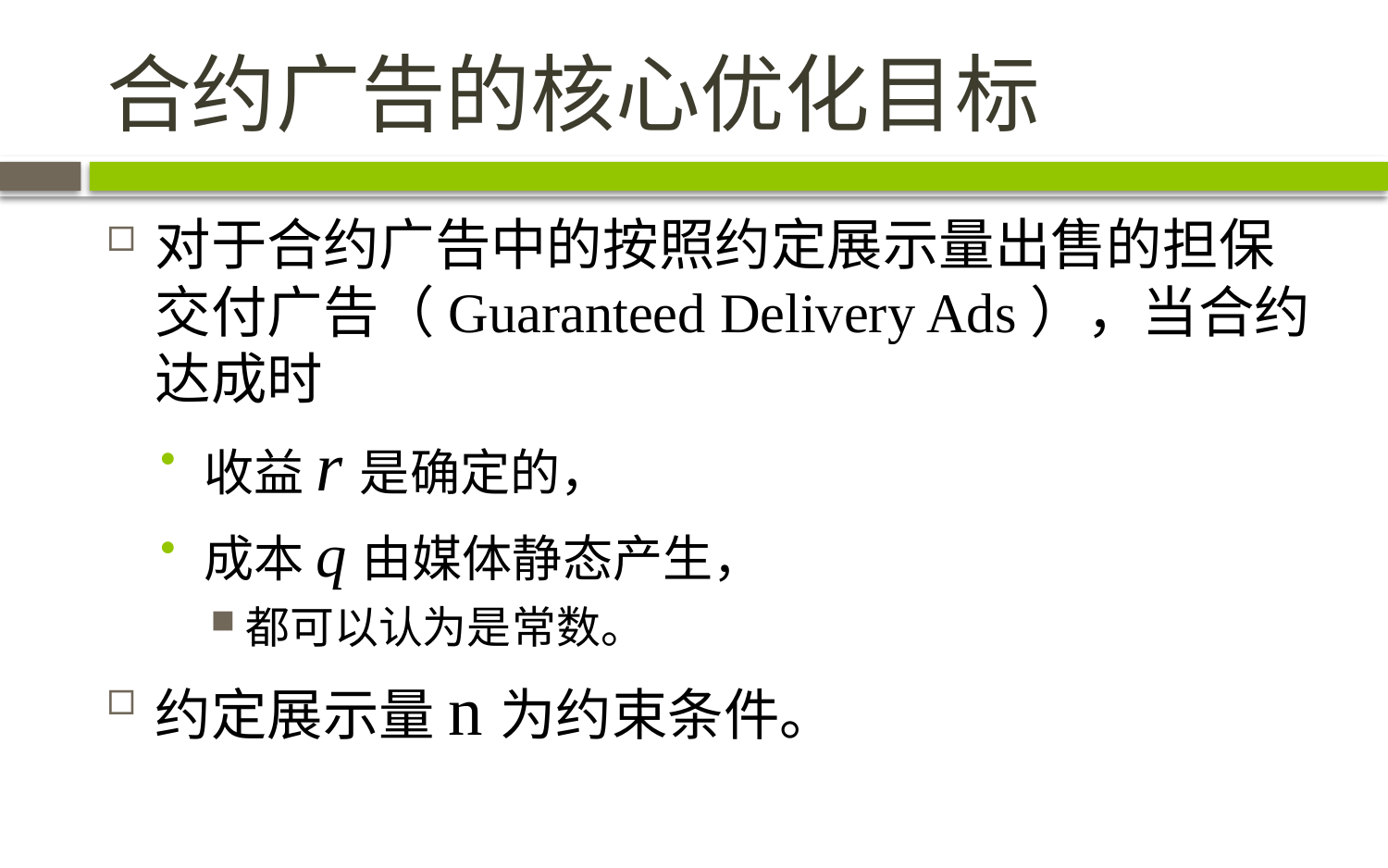

# 合约广告的核心优化目标
对于合约广告中的按照约定展示量出售的担保交付广告（Guaranteed Delivery Ads），当合约达成时
收益r是确定的，
成本q由媒体静态产生，
都可以认为是常数。
约定展示量n为约束条件。